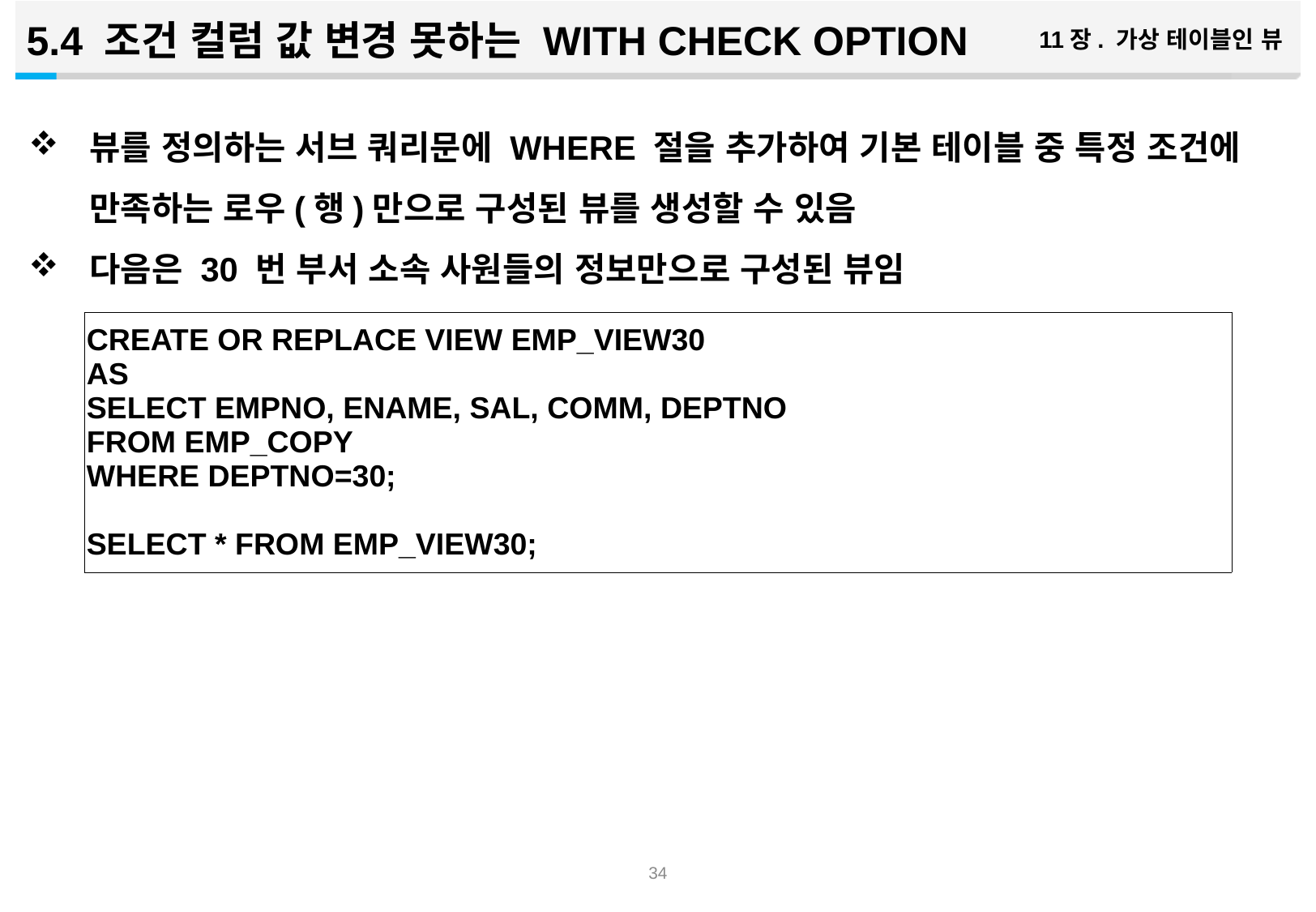

5.4 조건 컬럼 값 변경 못하는 WITH CHECK OPTION
11장. 가상 테이블인 뷰
뷰를 정의하는 서브 쿼리문에 WHERE 절을 추가하여 기본 테이블 중 특정 조건에 만족하는 로우(행)만으로 구성된 뷰를 생성할 수 있음
다음은 30 번 부서 소속 사원들의 정보만으로 구성된 뷰임
| CREATE OR REPLACE VIEW EMP\_VIEW30 AS SELECT EMPNO, ENAME, SAL, COMM, DEPTNO FROM EMP\_COPY WHERE DEPTNO=30; SELECT \* FROM EMP\_VIEW30; |
| --- |
34